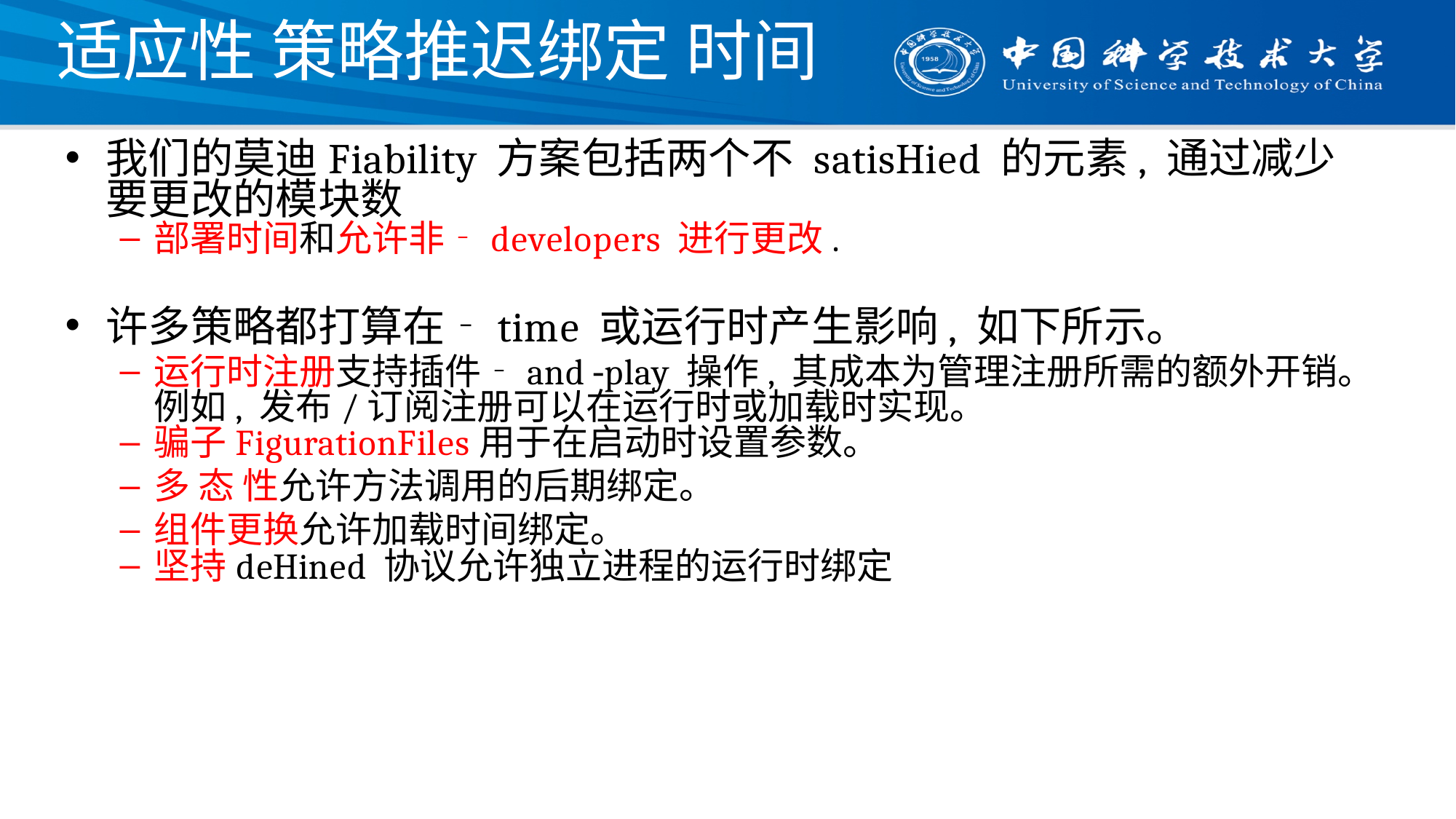

# 适应性 策略推迟绑定 时间
我们的莫迪Fiability 方案包括两个不 satisHied 的元素, 通过减少要更改的模块数
部署时间和允许非‐developers 进行更改.

许多策略都打算在‐time 或运行时产生影响, 如下所示。
运行时注册支持插件‐and ‐play 操作, 其成本为管理注册所需的额外开销。例如, 发布/订阅注册可以在运行时或加载时实现。
骗子FigurationFiles用于在启动时设置参数。
多 态 性允许方法调用的后期绑定。
组件更换允许加载时间绑定。
坚持deHined 协议允许独立进程的运行时绑定